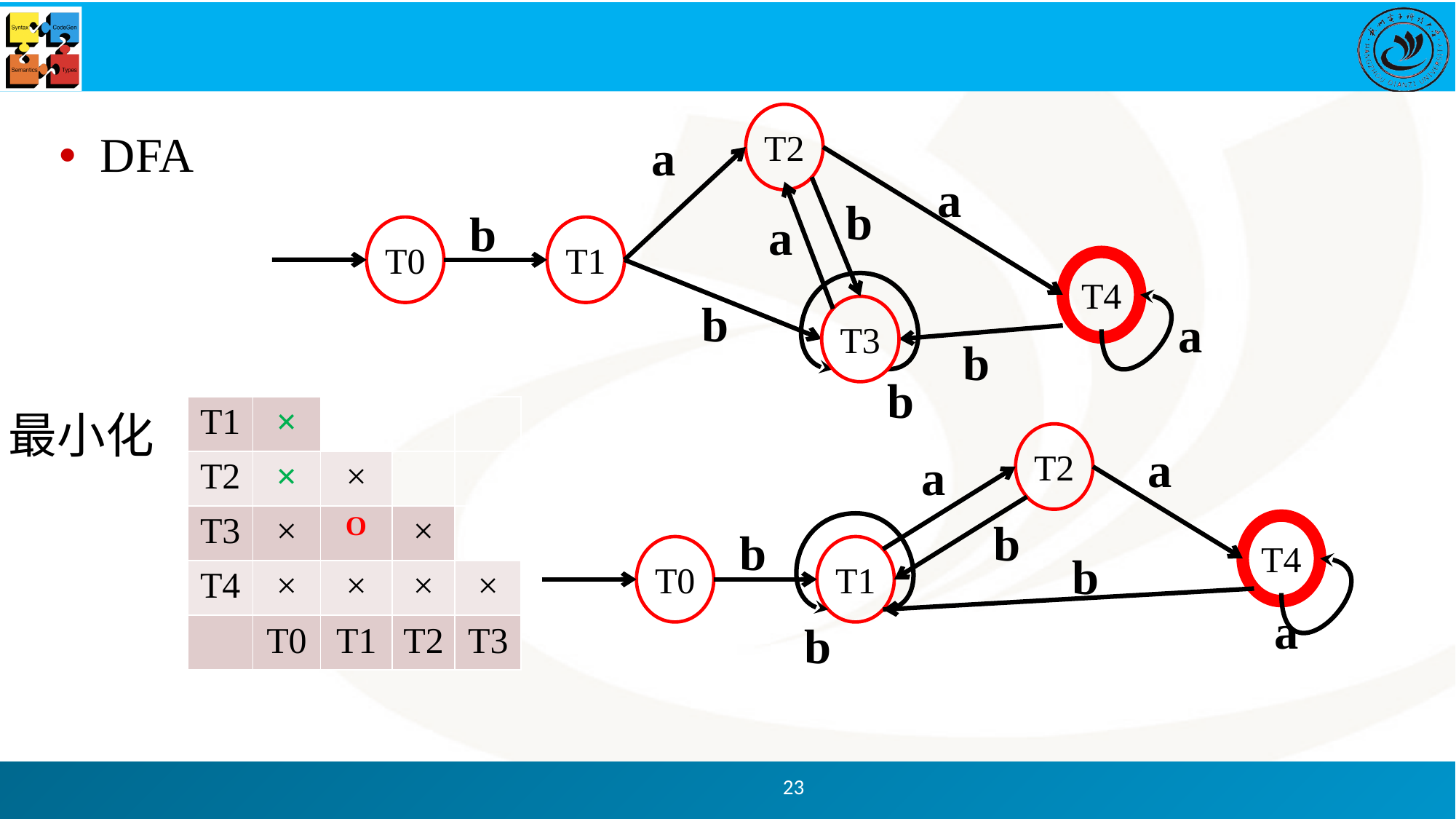

#
T2
a
a
b
b
a
T1
T0
T4
b
T3
a
b
b
DFA
| T1 | × |  |  |  |
| --- | --- | --- | --- | --- |
| T2 | × | × |  |  |
| T3 | × | O | × |  |
| T4 | × | × | × | × |
|  | T0 | T1 | T2 | T3 |
最小化
T2
a
a
b
T4
b
T1
T0
b
a
b
23